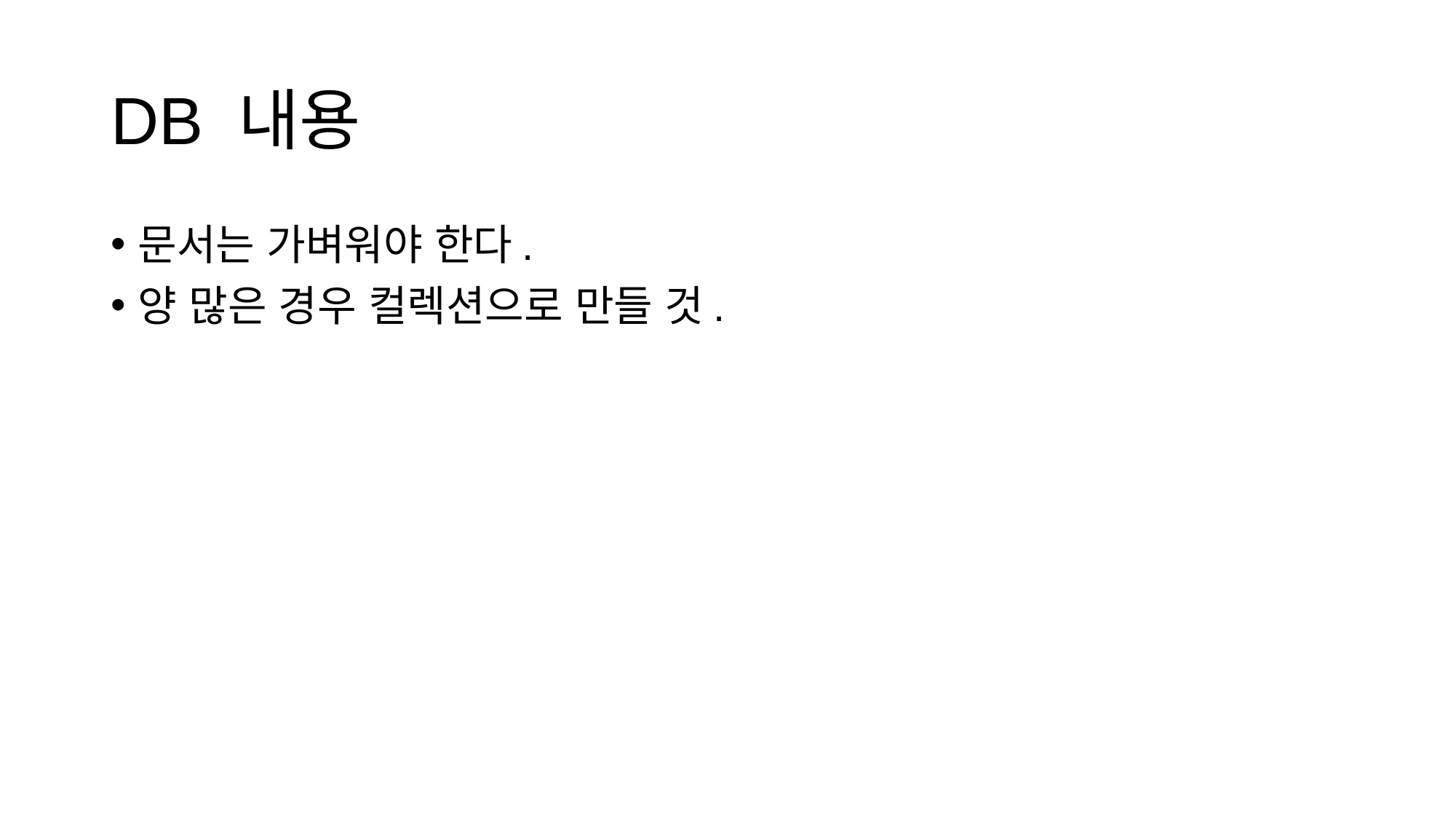

# DB 내용
문서는 가벼워야 한다.
양 많은 경우 컬렉션으로 만들 것.